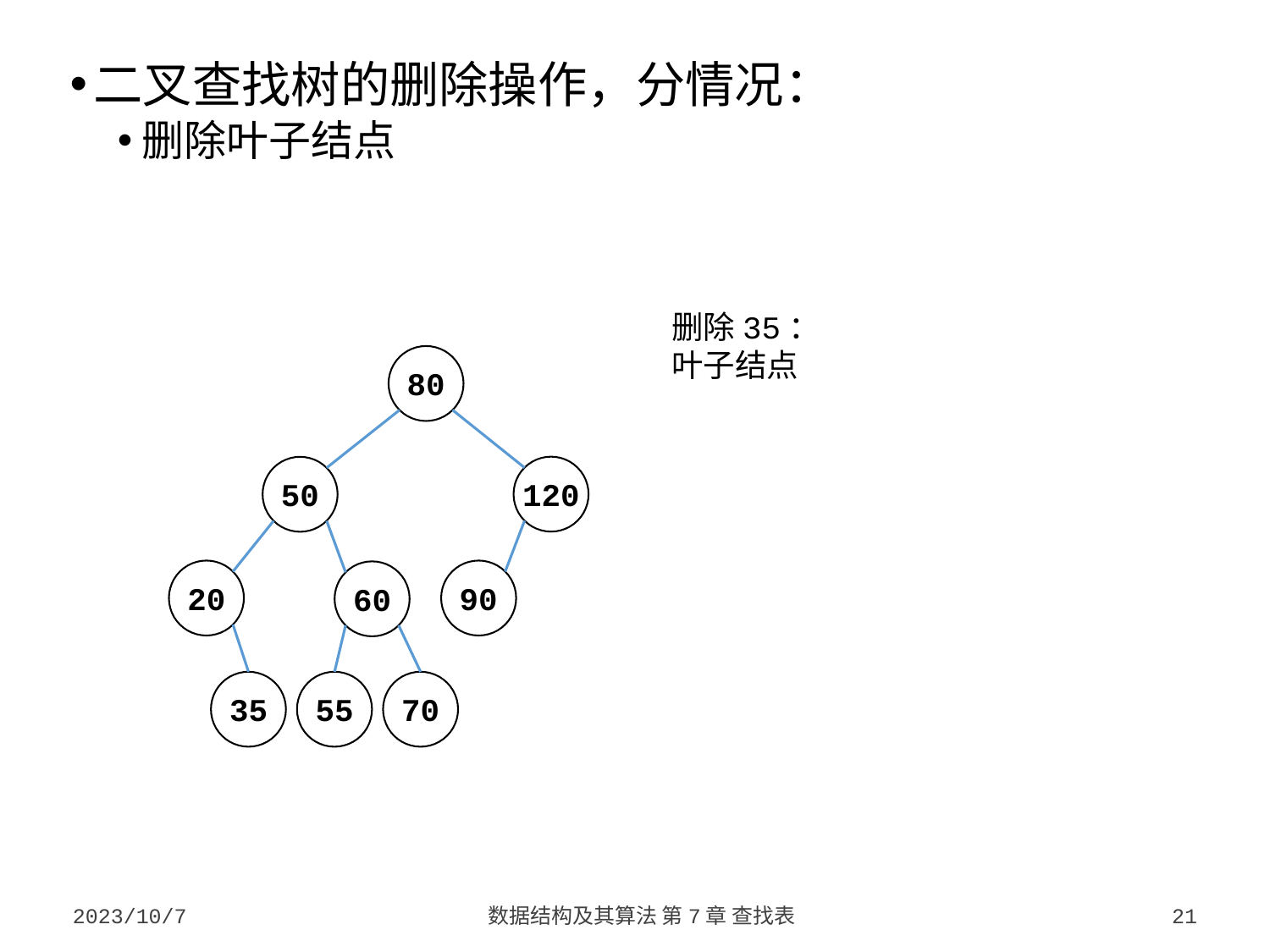

二叉查找树的删除操作，分情况：
删除叶子结点
删除35：
叶子结点

80

120

50

20

90

60

35

55

70
2023/10/7
数据结构及其算法 第7章 查找表
21